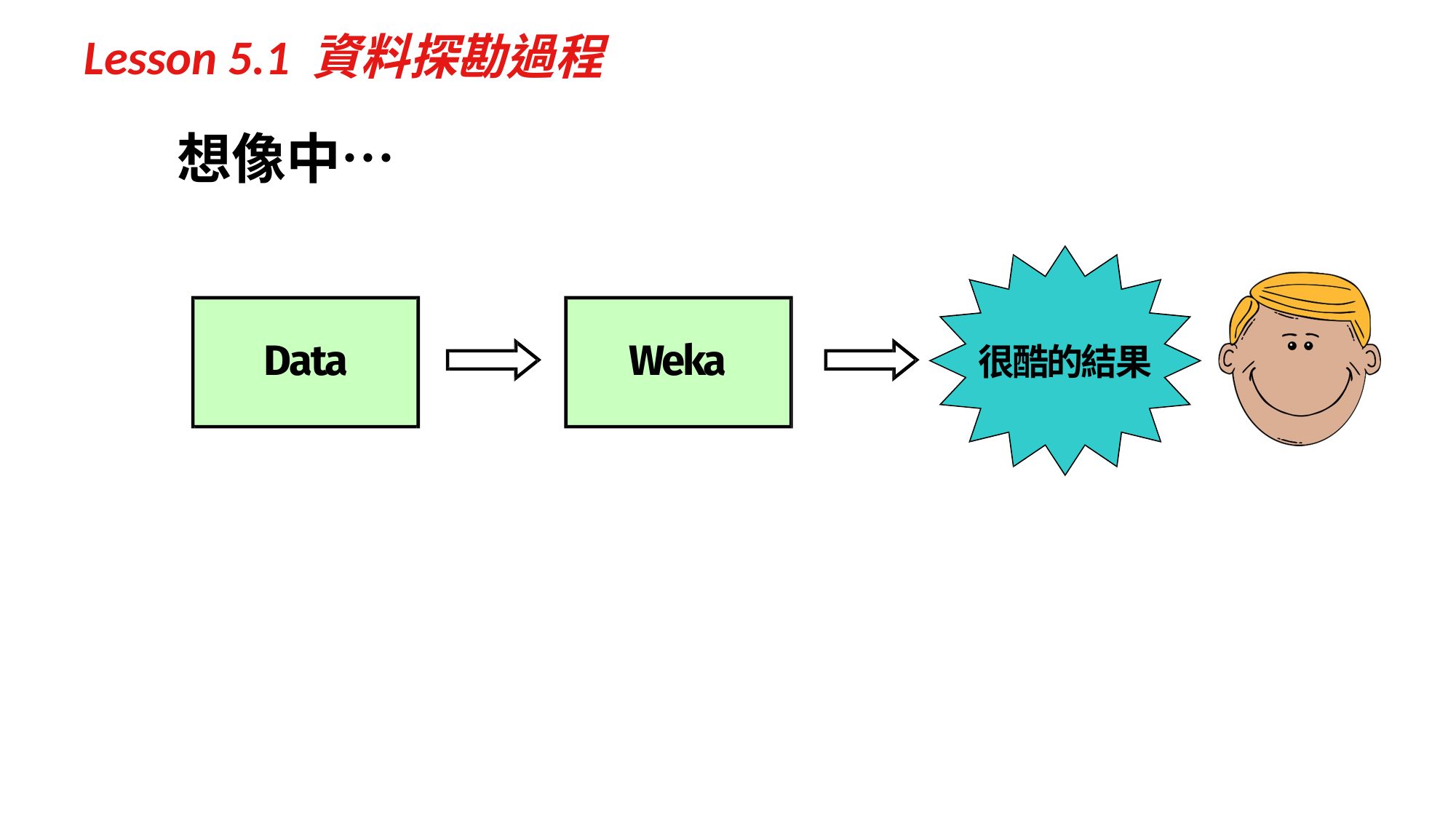

# Lesson 5.1 資料探勘過程
想像中…

Data
Weka
很酷的結果